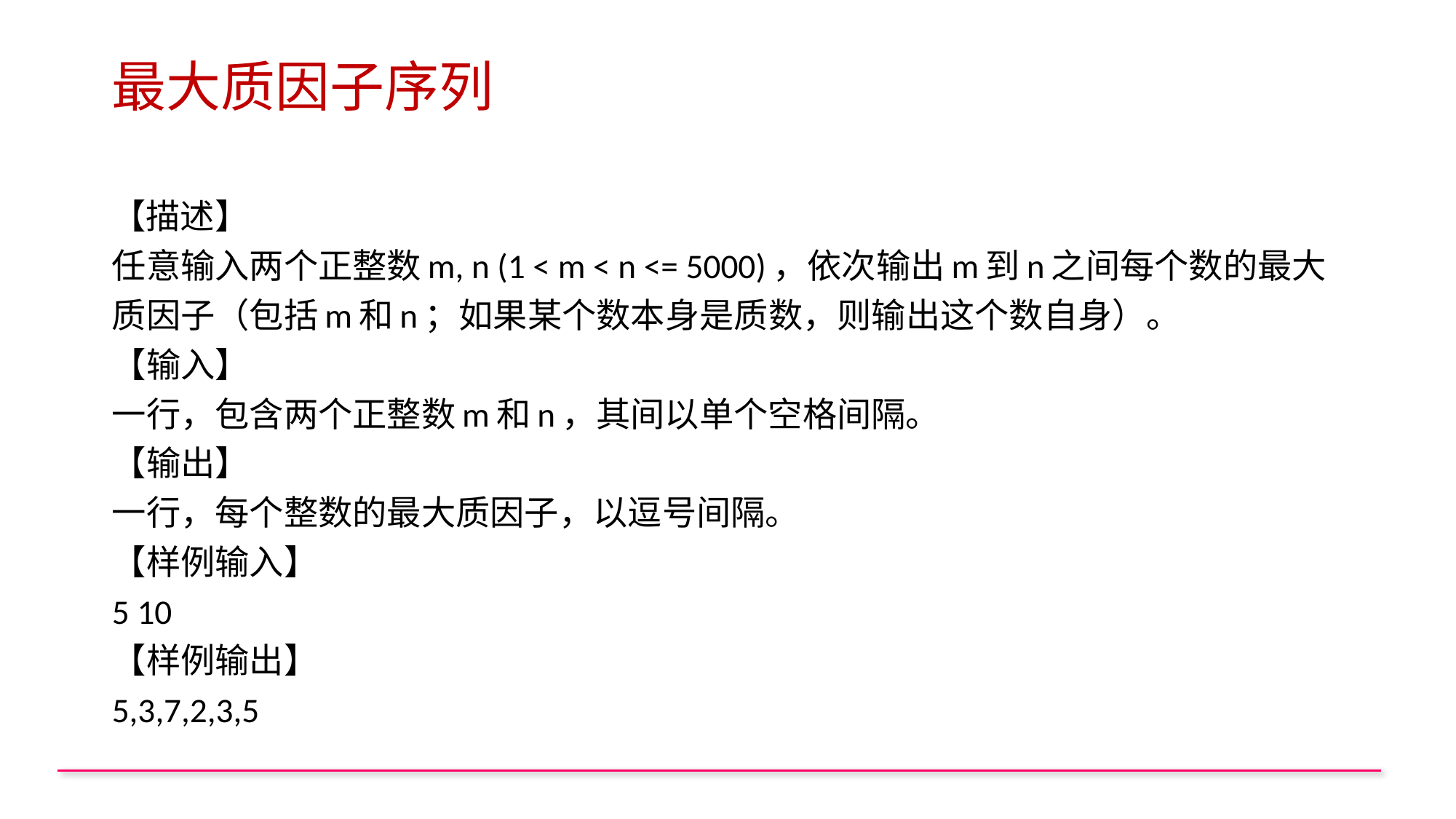

# 最大质因子序列
【描述】
任意输入两个正整数m, n (1 < m < n <= 5000)，依次输出m到n之间每个数的最大质因子（包括m和n；如果某个数本身是质数，则输出这个数自身）。
【输入】
一行，包含两个正整数m和n，其间以单个空格间隔。
【输出】
一行，每个整数的最大质因子，以逗号间隔。
【样例输入】
5 10
【样例输出】
5,3,7,2,3,5